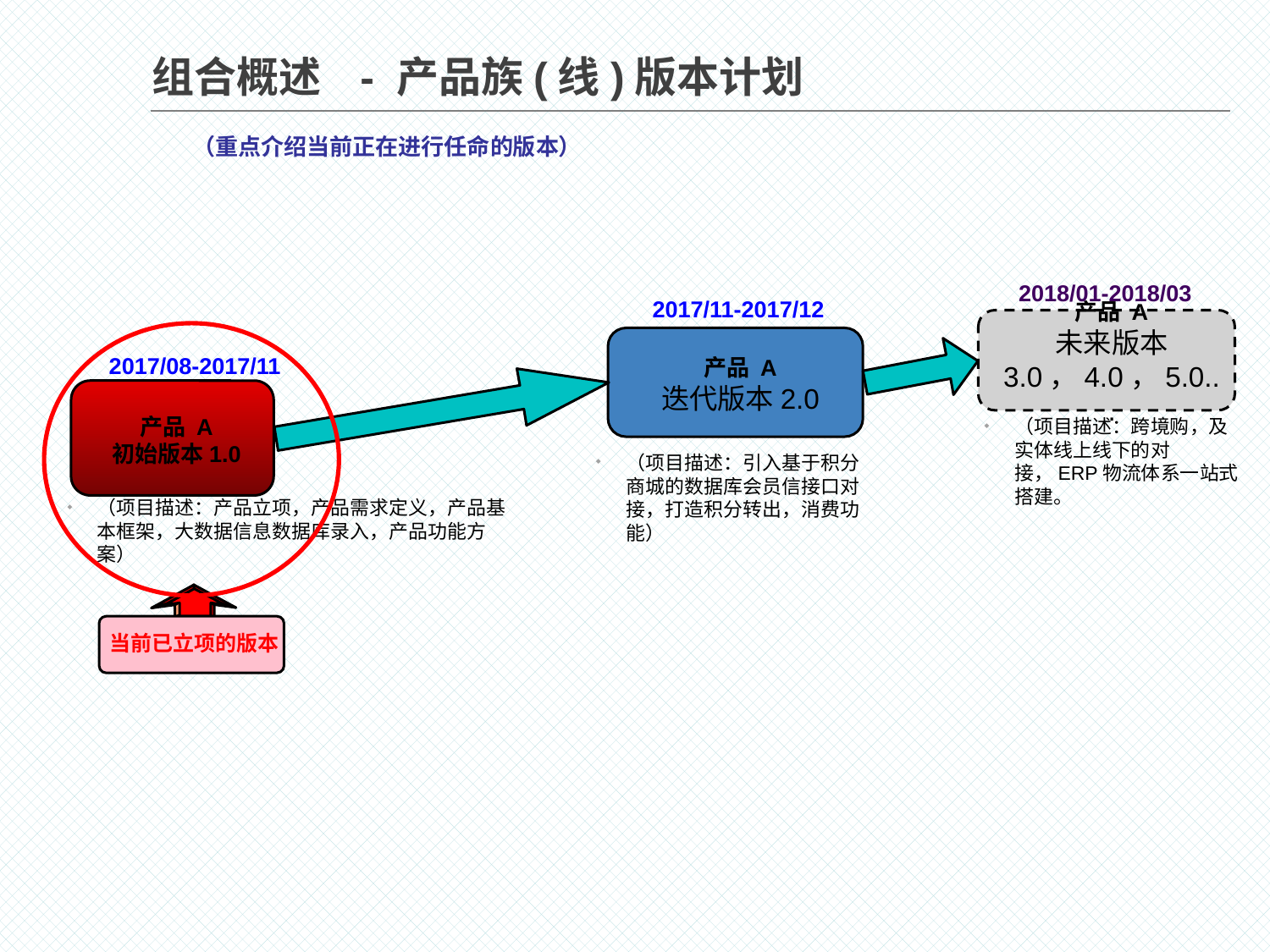

组合概述   - 产品族(线)版本计划
（重点介绍当前正在进行任命的版本）

2018/01-2018/03
2017/11-2017/12

产品 A
未来版本
3.0，4.0，5.0...

产品 A
迭代版本2.0

2017/08-2017/11

产品 A
初始版本1.0
（项目描述：跨境购，及实体线上线下的对接，ERP物流体系一站式搭建。

（项目描述：引入基于积分商城的数据库会员信接口对接，打造积分转出，消费功能）

（项目描述：产品立项，产品需求定义，产品基本框架，大数据信息数据库录入，产品功能方案）

当前已立项的版本
4